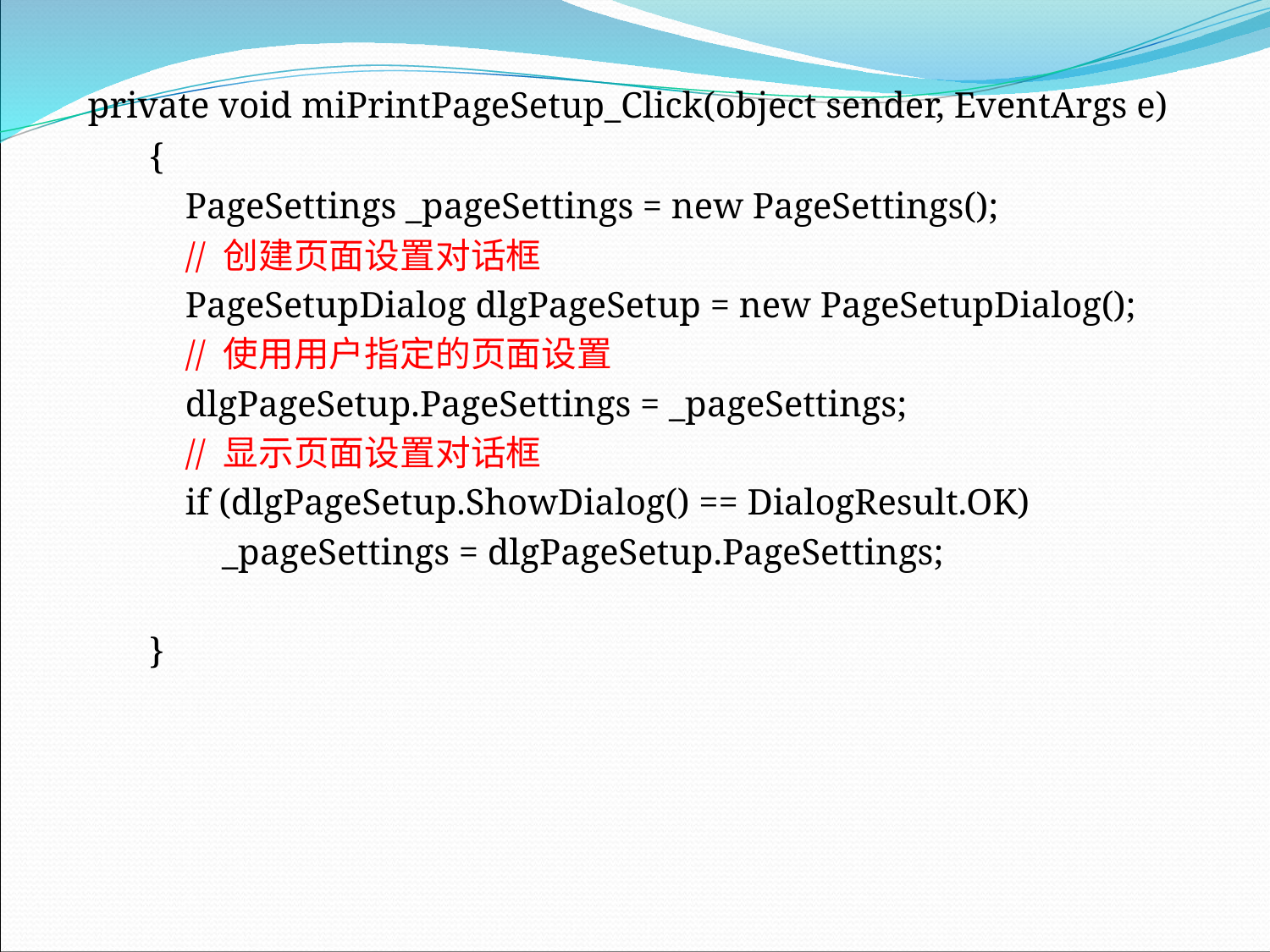

private void miPrintPageSetup_Click(object sender, EventArgs e)
        {
            PageSettings _pageSettings = new PageSettings();
            // 创建页面设置对话框
            PageSetupDialog dlgPageSetup = new PageSetupDialog();
            // 使用用户指定的页面设置
            dlgPageSetup.PageSettings = _pageSettings;
            // 显示页面设置对话框
            if (dlgPageSetup.ShowDialog() == DialogResult.OK)
                _pageSettings = dlgPageSetup.PageSettings;

        }